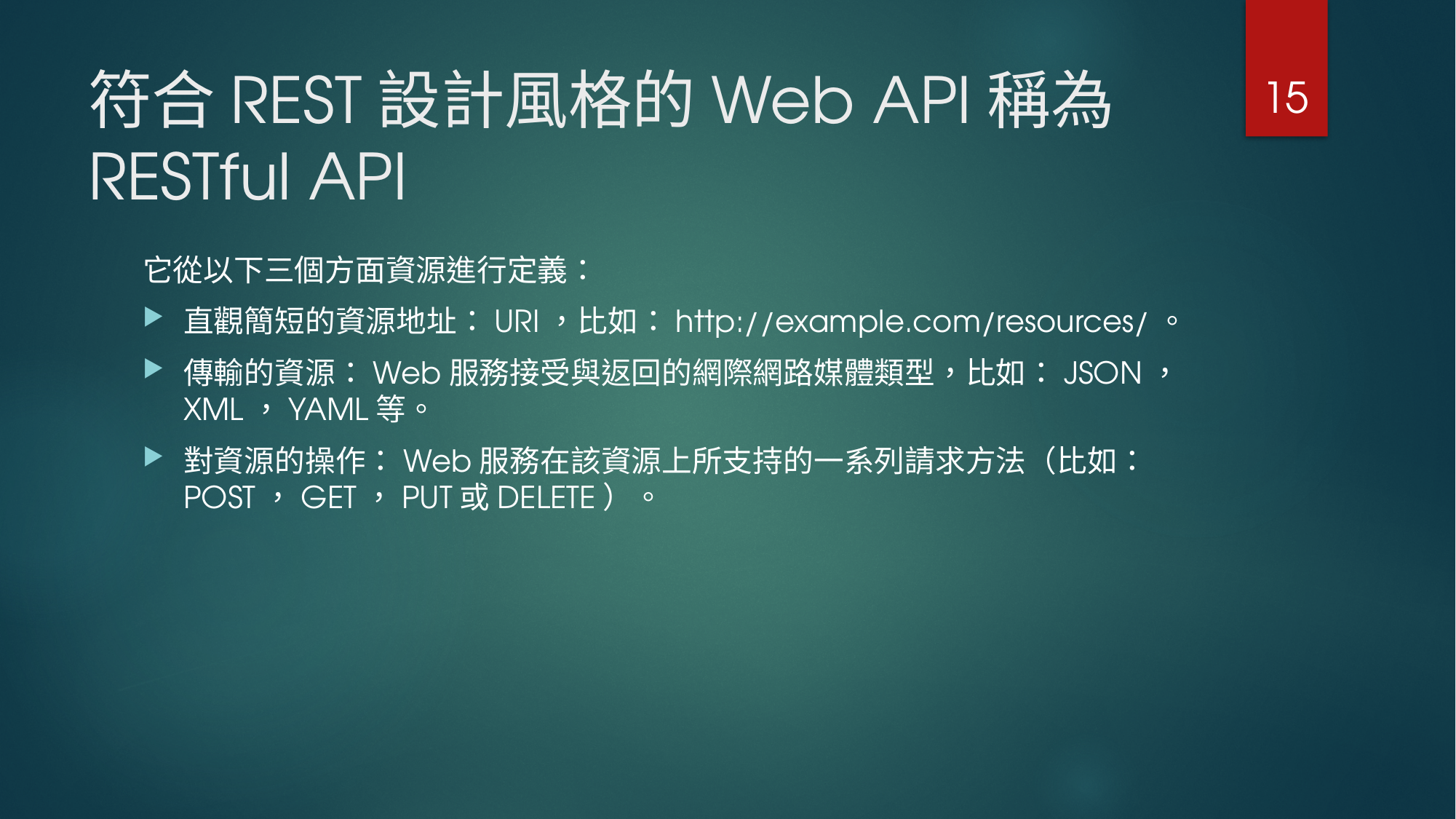

15
# 符合REST設計風格的Web API稱為RESTful API
它從以下三個方面資源進行定義：
直觀簡短的資源地址：URI，比如：http://example.com/resources/。
傳輸的資源：Web服務接受與返回的網際網路媒體類型，比如：JSON，XML，YAML等。
對資源的操作：Web服務在該資源上所支持的一系列請求方法（比如：POST，GET，PUT或DELETE）。